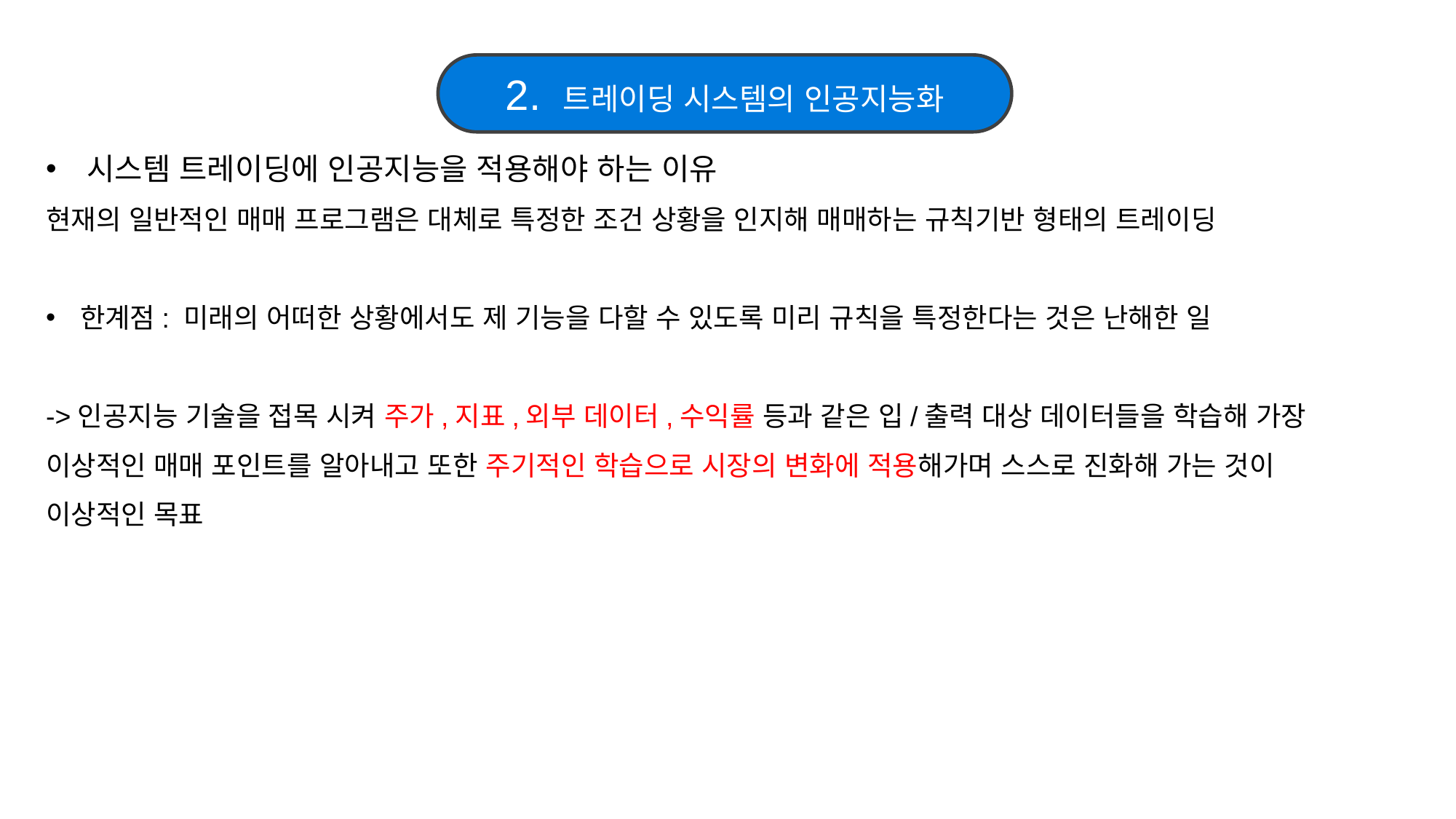

2. 트레이딩 시스템의 인공지능화

시스템 트레이딩에 인공지능을 적용해야 하는 이유
현재의 일반적인 매매 프로그램은 대체로 특정한 조건 상황을 인지해 매매하는 규칙기반 형태의 트레이딩

한계점: 미래의 어떠한 상황에서도 제 기능을 다할 수 있도록 미리 규칙을 특정한다는 것은 난해한 일

->인공지능 기술을 접목 시켜 주가,지표,외부 데이터,수익률 등과 같은 입/출력 대상 데이터들을 학습해 가장
이상적인 매매 포인트를 알아내고 또한 주기적인 학습으로 시장의 변화에 적용해가며 스스로 진화해 가는 것이
이상적인 목표